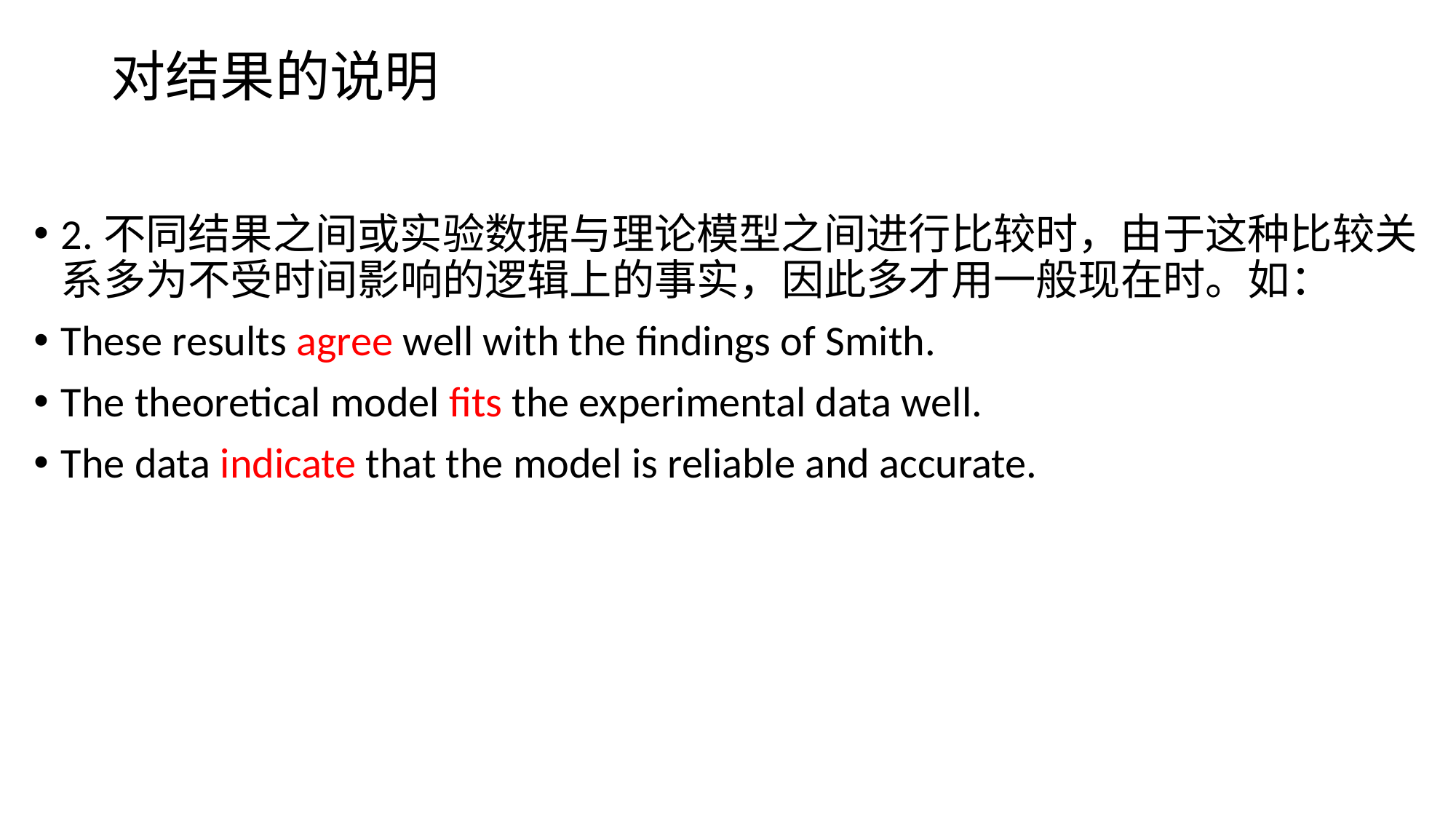

# 对结果的说明
2.不同结果之间或实验数据与理论模型之间进行比较时，由于这种比较关系多为不受时间影响的逻辑上的事实，因此多才用一般现在时。如：
These results agree well with the findings of Smith.
The theoretical model fits the experimental data well.
The data indicate that the model is reliable and accurate.